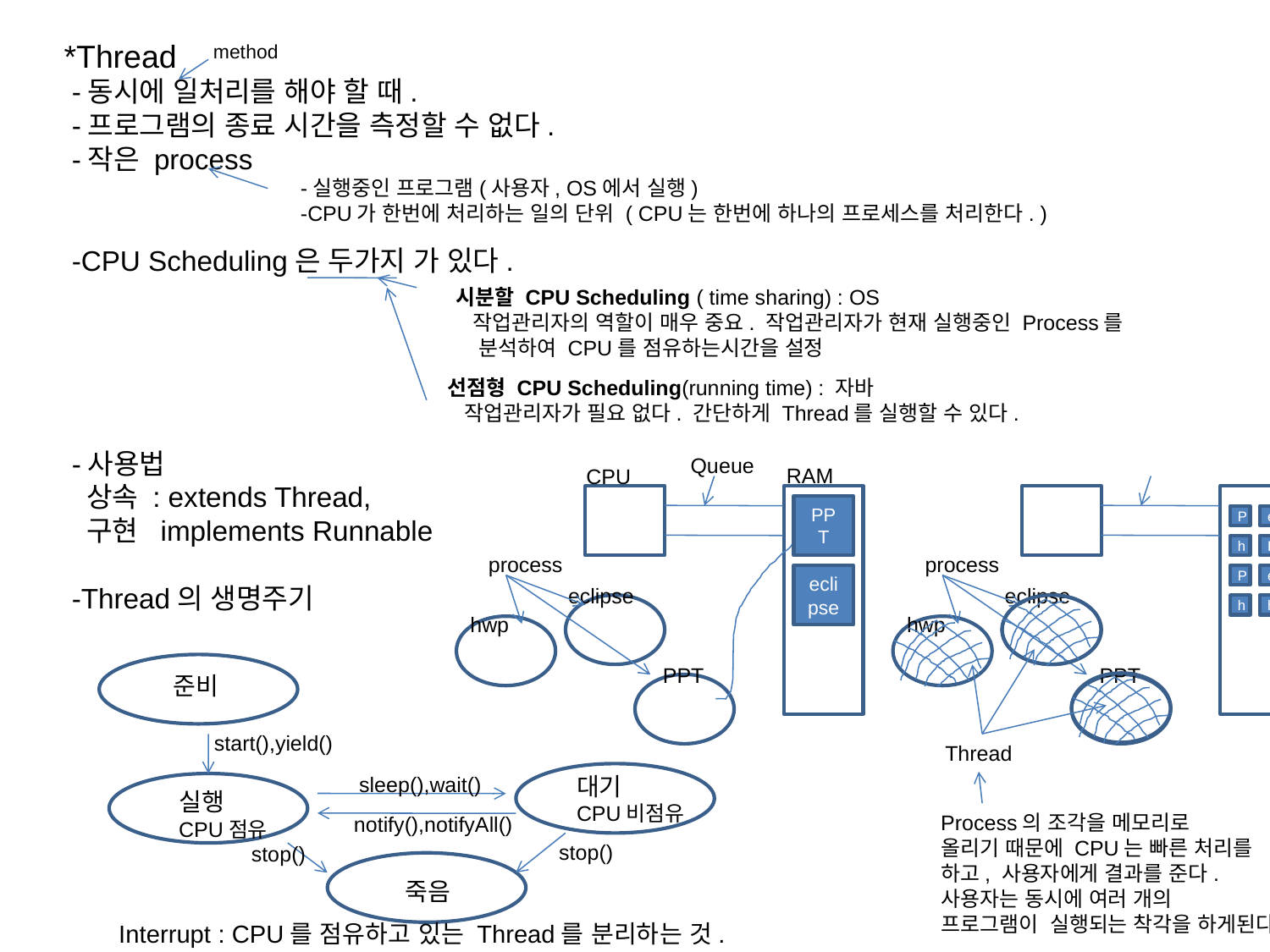

*Thread
 -동시에 일처리를 해야 할 때.
 -프로그램의 종료 시간을 측정할 수 없다.
 -작은 process

 -CPU Scheduling은 두가지 가 있다.

 -사용법
  상속 : extends Thread,
  구현  implements Runnable

 -Thread의 생명주기

method
-실행중인 프로그램(사용자, OS에서 실행)
-CPU가 한번에 처리하는 일의 단위 ( CPU는 한번에 하나의 프로세스를 처리한다. )
시분할 CPU Scheduling ( time sharing) : OS
  작업관리자의 역할이 매우 중요. 작업관리자가 현재 실행중인 Process를
   분석하여 CPU를 점유하는시간을 설정
선점형 CPU Scheduling(running time) : 자바
  작업관리자가 필요 없다. 간단하게 Thread를 실행할 수 있다.
Queue
RAM
CPU

PPT
P
e

h
P
process
process
eclipse
P
e
eclipse
eclipse

h
h

hwp
hwp

PPT
PPT

준비

start(),yield()
Thread

대기
CPU비점유
sleep(),wait()

실행
CPU점유
Process의 조각을 메모리로
올리기 때문에 CPU는 빠른 처리를
하고, 사용자에게 결과를 준다.
사용자는 동시에 여러 개의
프로그램이  실행되는 착각을 하게된다.
notify(),notifyAll()
stop()
stop()

죽음
Interrupt : CPU를 점유하고 있는 Thread를 분리하는 것.